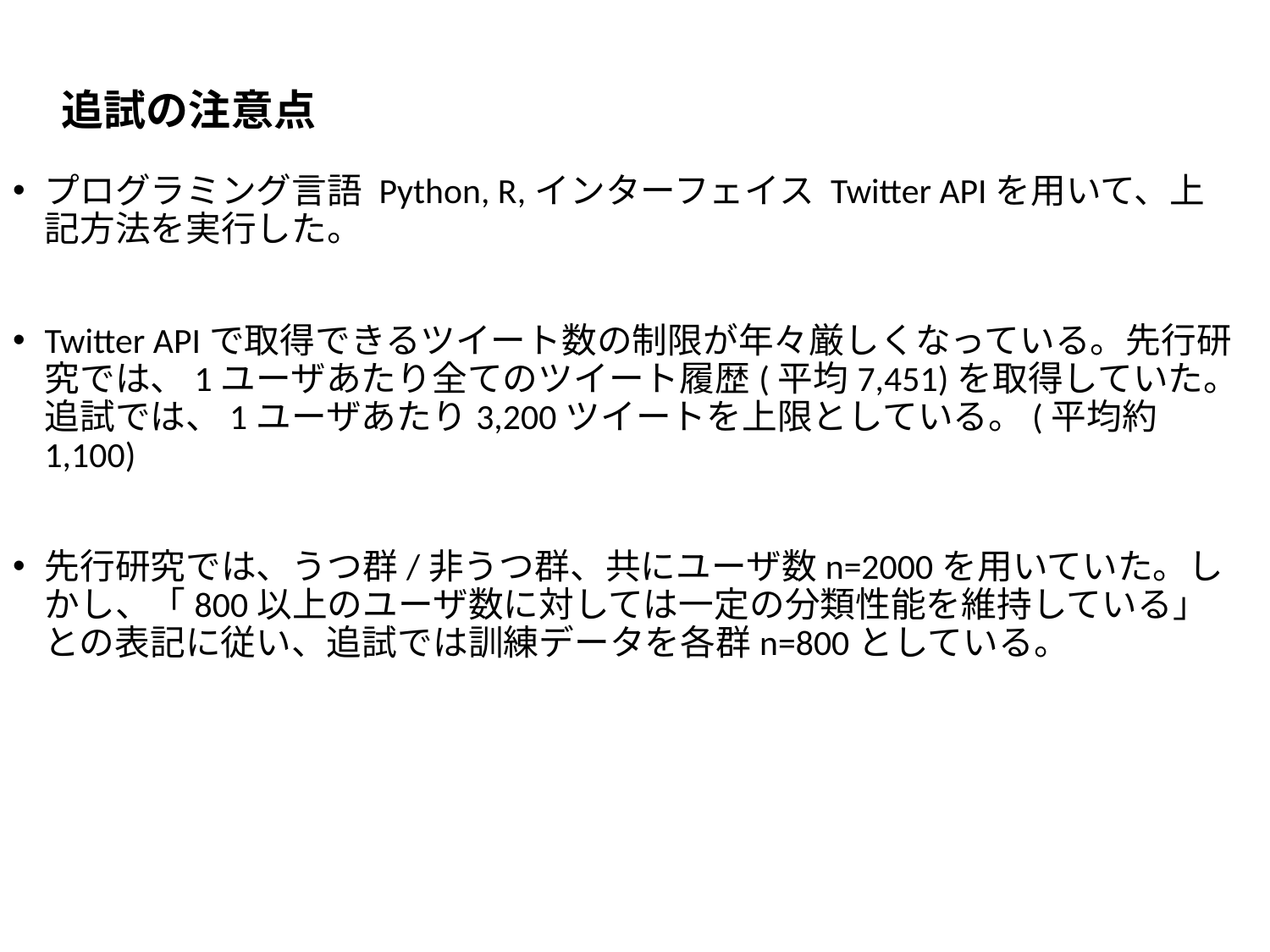

追試の注意点
プログラミング言語 Python, R,インターフェイス Twitter APIを用いて、上記方法を実行した。

Twitter APIで取得できるツイート数の制限が年々厳しくなっている。先行研究では、1ユーザあたり全てのツイート履歴(平均7,451)を取得していた。追試では、1ユーザあたり3,200ツイートを上限としている。(平均約1,100)

先行研究では、うつ群/非うつ群、共にユーザ数n=2000を用いていた。しかし、「800以上のユーザ数に対しては一定の分類性能を維持している」との表記に従い、追試では訓練データを各群n=800としている。